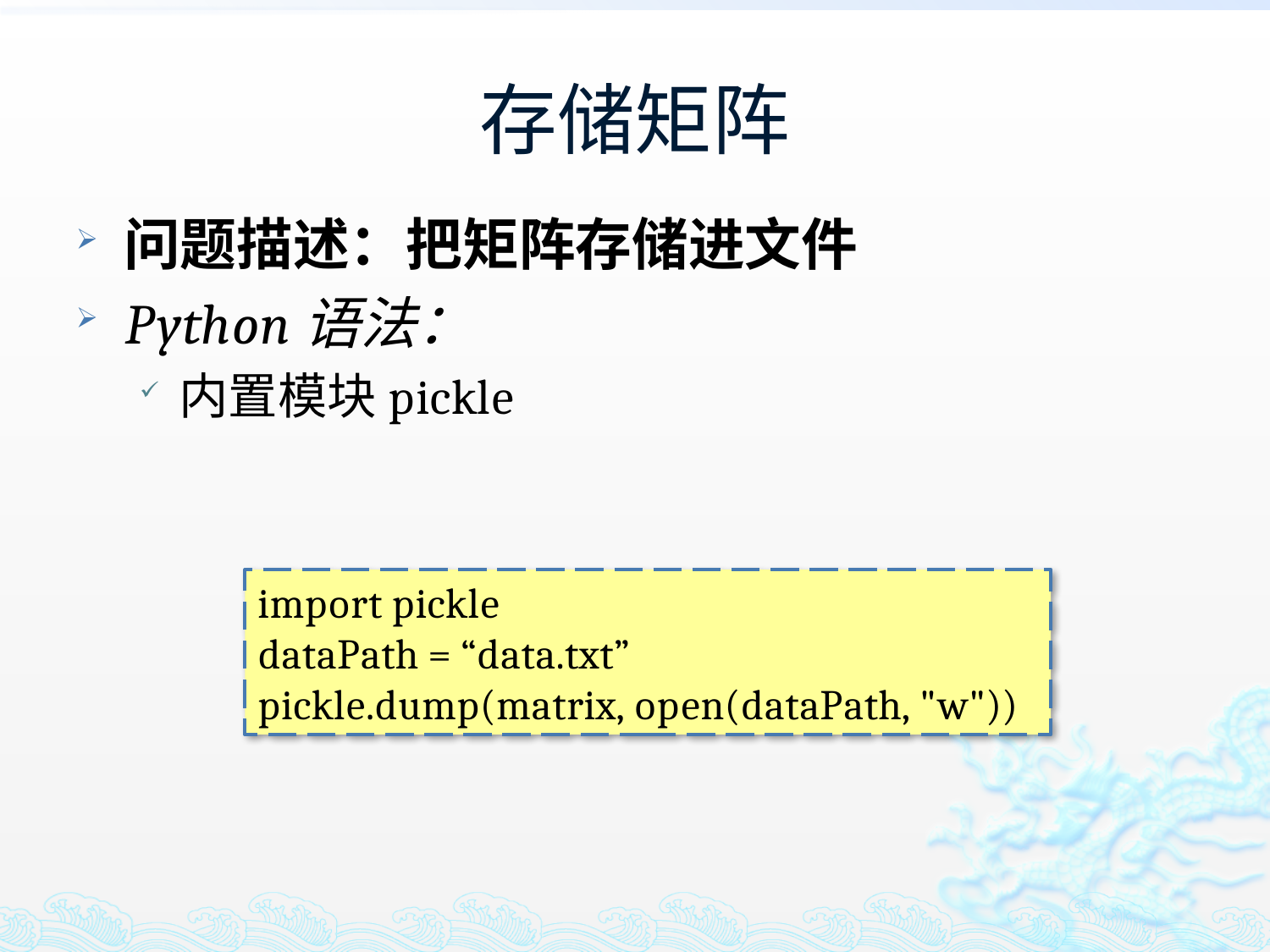

# 存储矩阵
问题描述：把矩阵存储进文件
Python语法：
内置模块pickle
import pickle
dataPath = “data.txt”
pickle.dump(matrix, open(dataPath, "w"))